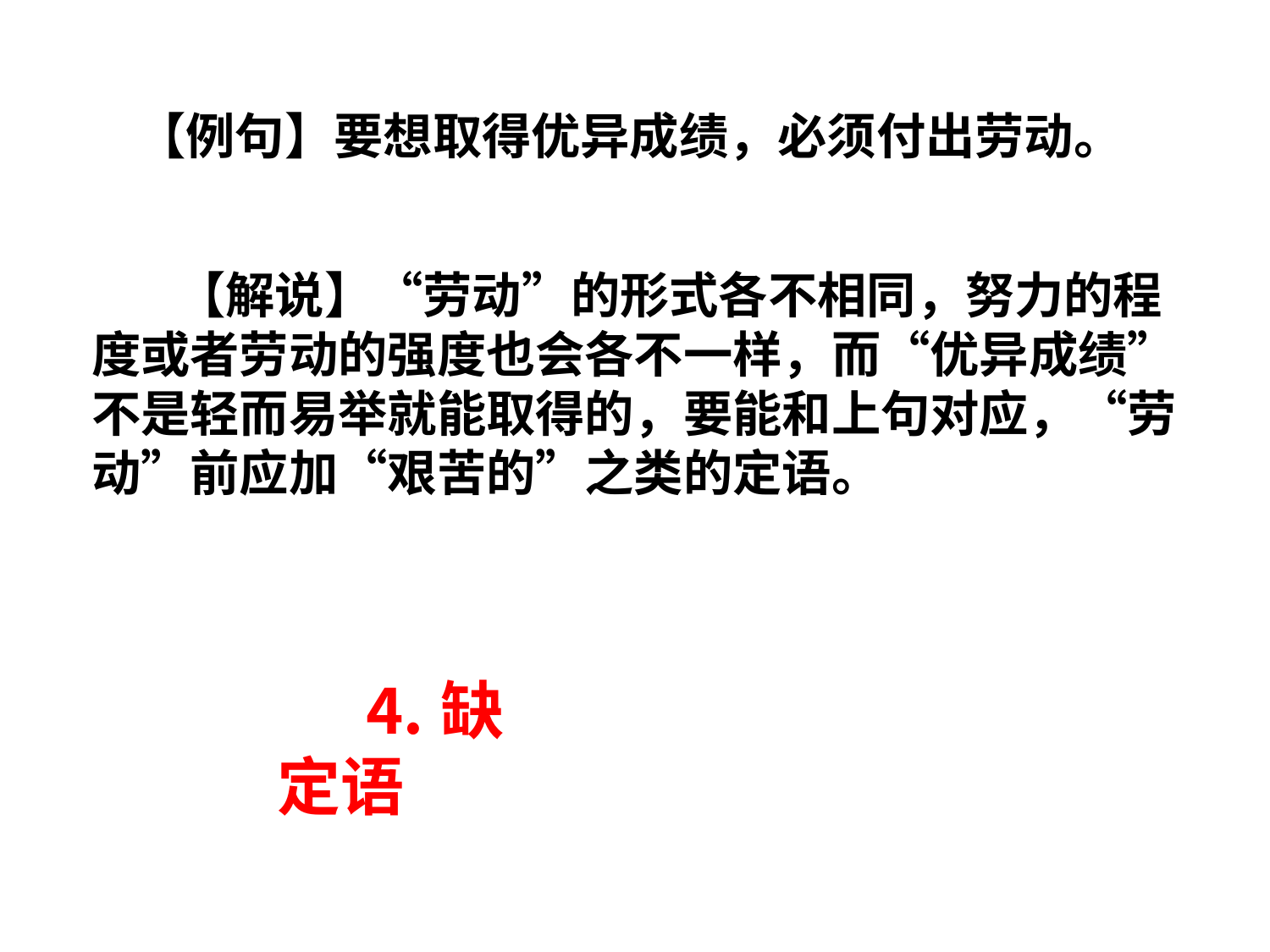

【例句】要想取得优异成绩，必须付出劳动。
【解说】“劳动”的形式各不相同，努力的程度或者劳动的强度也会各不一样，而“优异成绩”不是轻而易举就能取得的，要能和上句对应，“劳动”前应加“艰苦的”之类的定语。
⒋缺定语